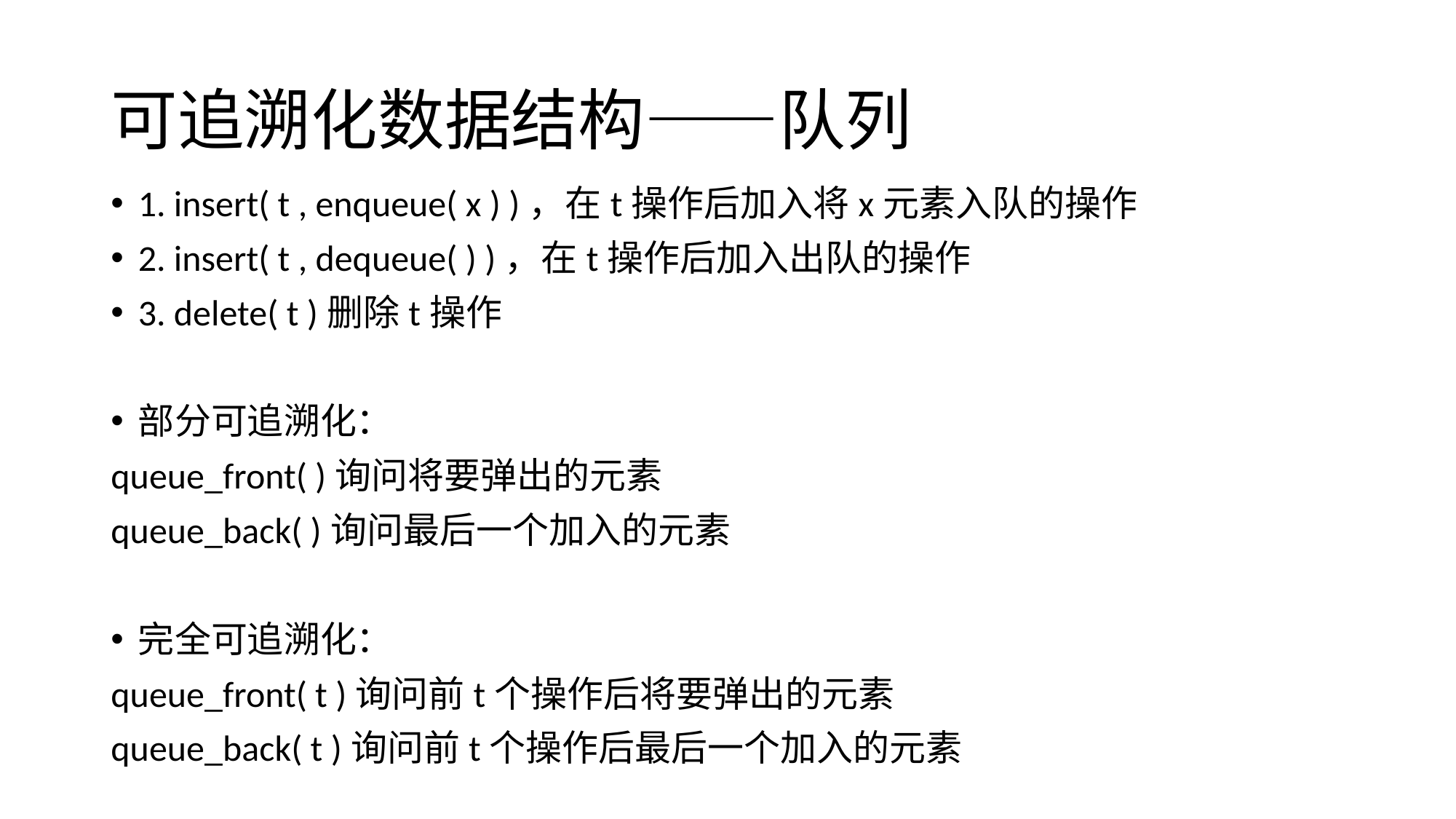

# 可追溯化数据结构——队列
1. insert( t , enqueue( x ) )，在t操作后加入将x元素入队的操作
2. insert( t , dequeue( ) )，在t操作后加入出队的操作
3. delete( t )删除t操作

部分可追溯化：
queue_front( )询问将要弹出的元素
queue_back( )询问最后一个加入的元素

完全可追溯化：
queue_front( t )询问前t个操作后将要弹出的元素
queue_back( t )询问前t个操作后最后一个加入的元素